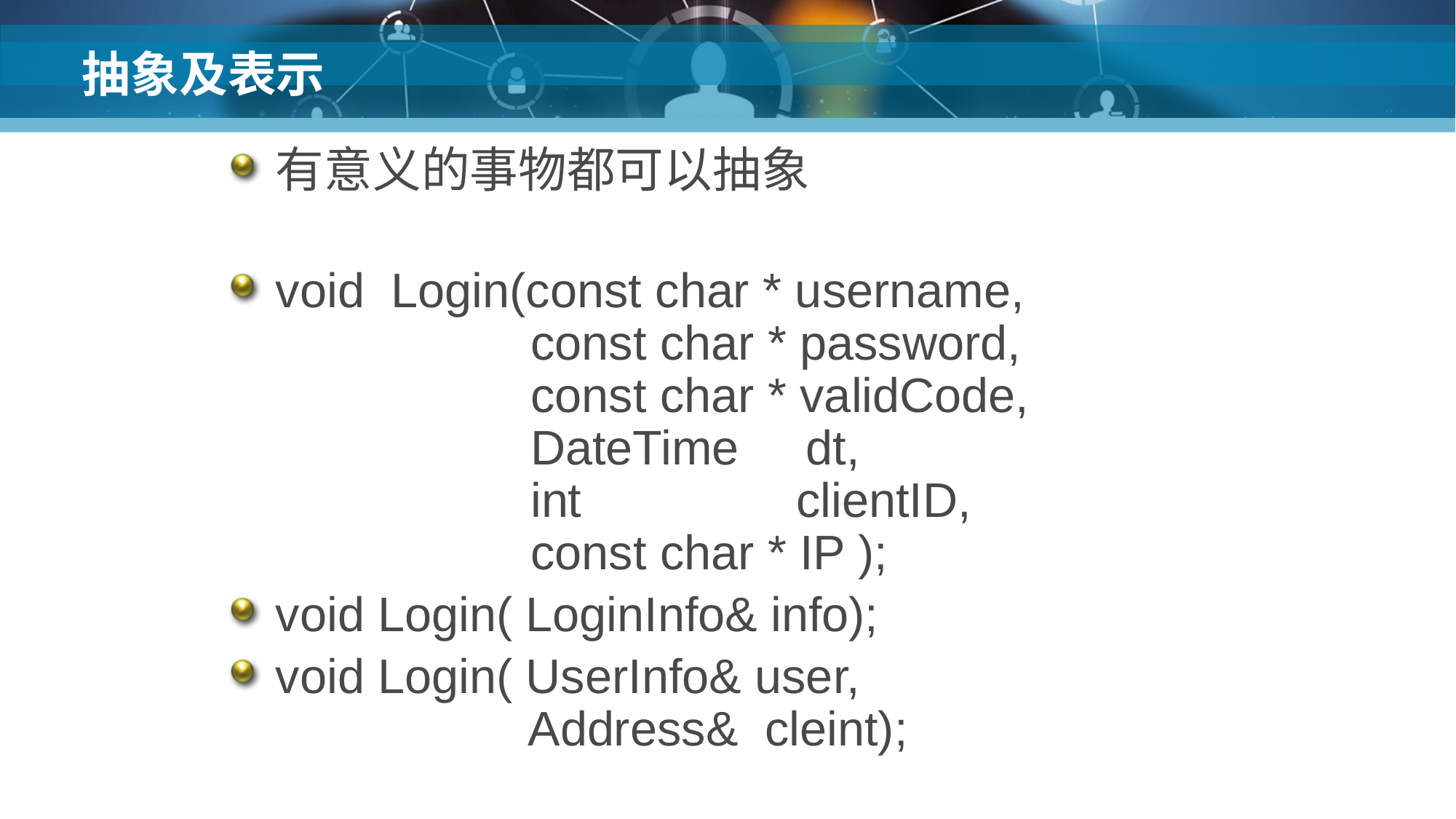

# 抽象及表示
有意义的事物都可以抽象
void  Login(const char * username,
                   const char * password,
                   const char * validCode,
                   DateTime     dt,
                   int                clientID,
                   const char * IP );
void Login( LoginInfo& info);
void Login( UserInfo& user,
                   Address&  cleint);